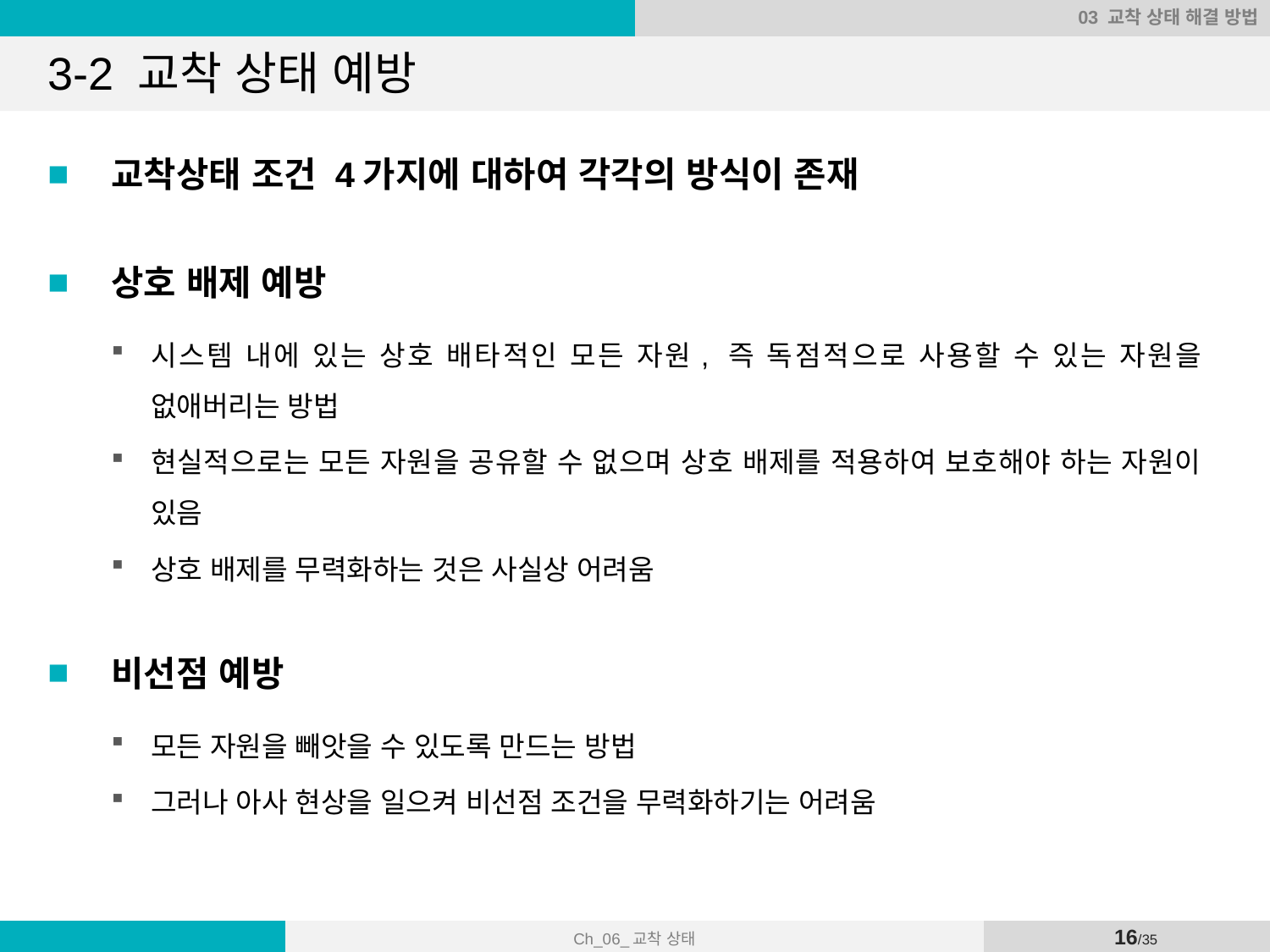

03 교착 상태 해결 방법
# 3-2 교착 상태 예방
교착상태 조건 4가지에 대하여 각각의 방식이 존재

상호 배제 예방

시스템 내에 있는 상호 배타적인 모든 자원, 즉 독점적으로 사용할 수 있는 자원을 없애버리는 방법
현실적으로는 모든 자원을 공유할 수 없으며 상호 배제를 적용하여 보호해야 하는 자원이 있음
상호 배제를 무력화하는 것은 사실상 어려움

비선점 예방

모든 자원을 빼앗을 수 있도록 만드는 방법
그러나 아사 현상을 일으켜 비선점 조건을 무력화하기는 어려움